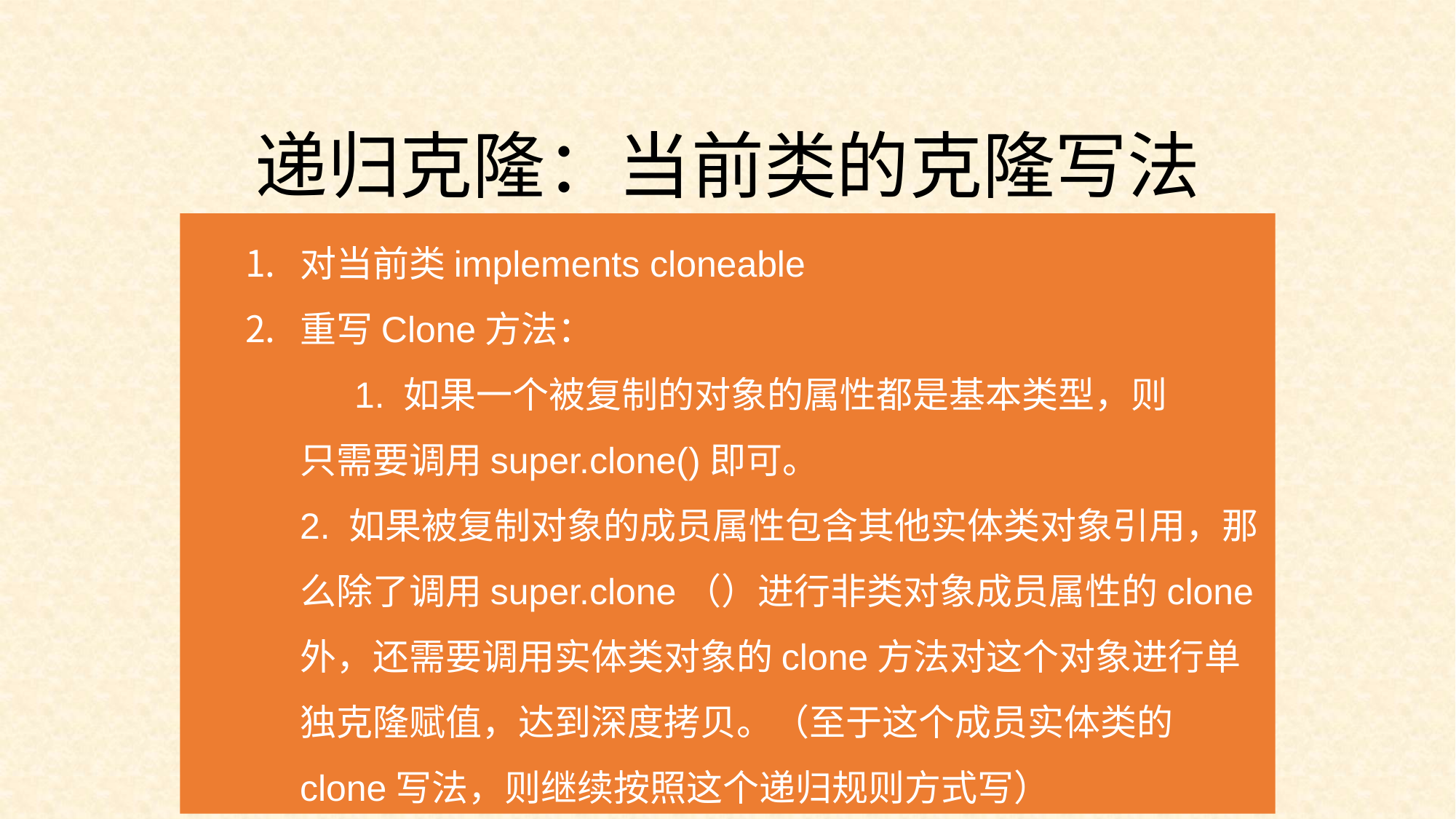

递归克隆：当前类的克隆写法
对当前类implements cloneable
重写Clone方法：
	1. 如果一个被复制的对象的属性都是基本类型，则
只需要调用super.clone()即可。
2. 如果被复制对象的成员属性包含其他实体类对象引用，那么除了调用super.clone（）进行非类对象成员属性的clone外，还需要调用实体类对象的clone方法对这个对象进行单独克隆赋值，达到深度拷贝。（至于这个成员实体类的clone写法，则继续按照这个递归规则方式写）